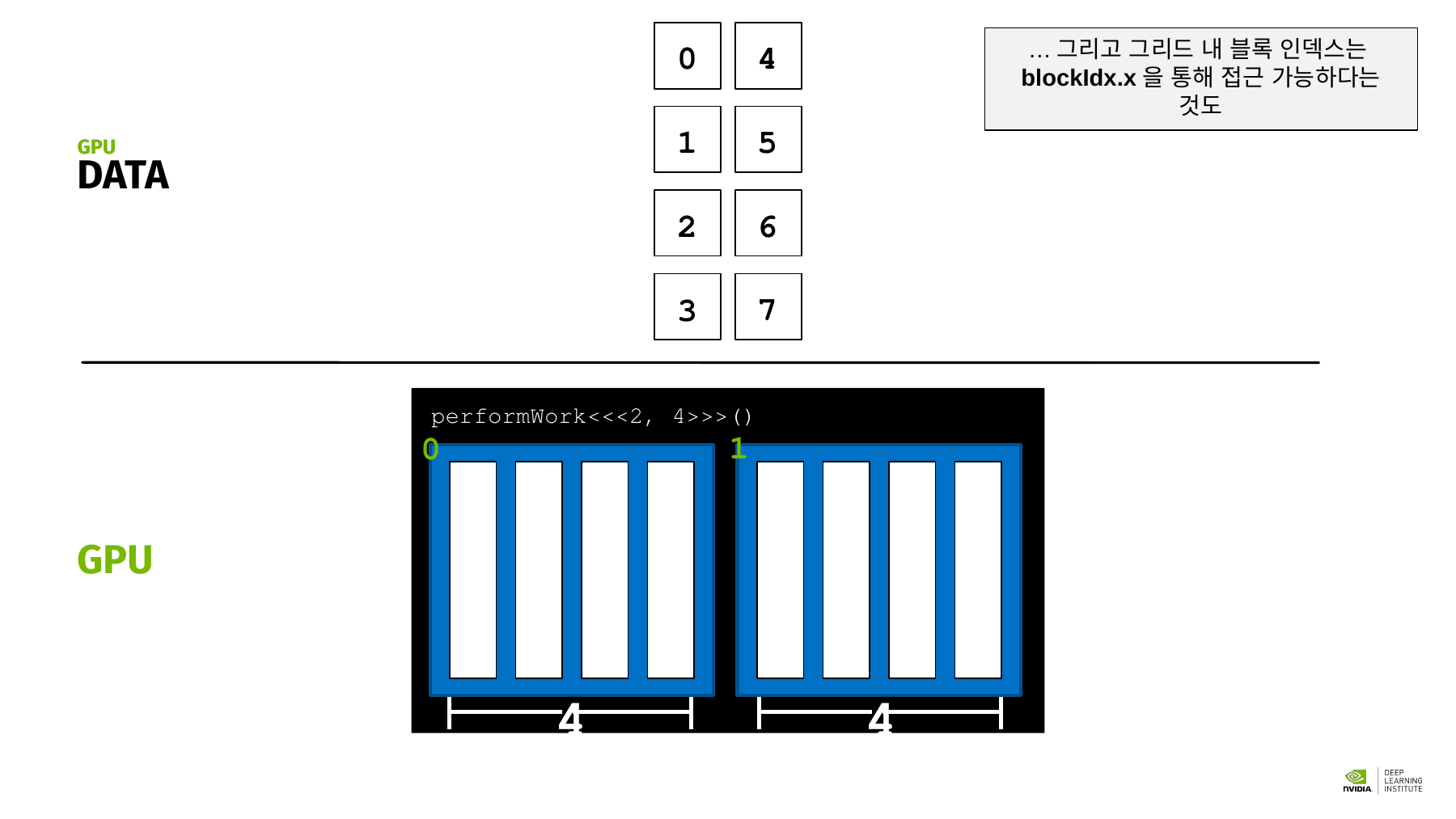

…그리고 그리드 내 블록 인덱스는  blockIdx.x을 통해 접근 가능하다는 것도
4
5
6
7
0
1
2
3
GPU
GPU
DATA

performWork<<<2, 4>>>()

1
0
GPU
4
4